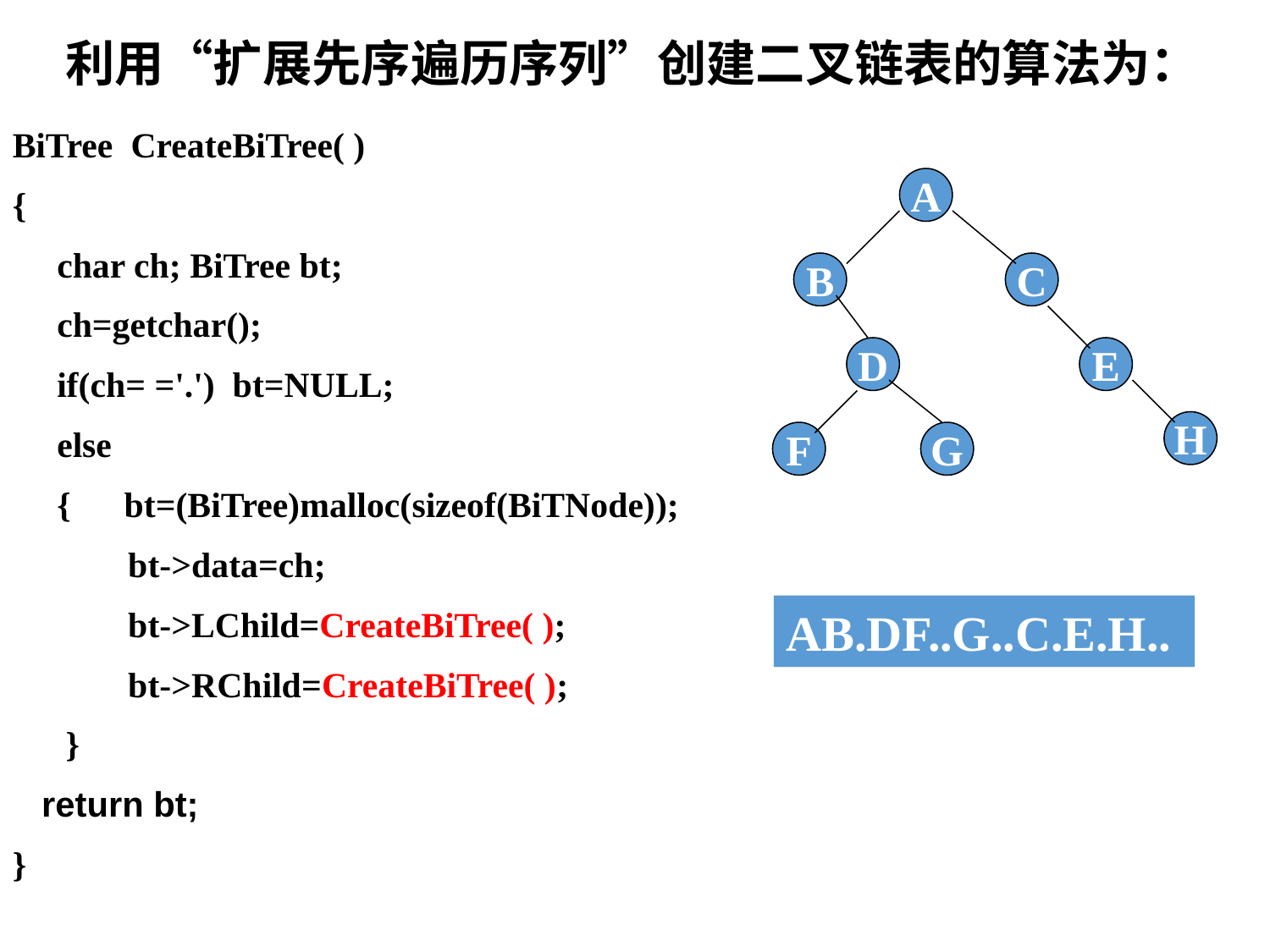

利用“扩展先序遍历序列”创建二叉链表的算法为：
BiTree  CreateBiTree( )
{
     char ch; BiTree bt;
     ch=getchar();
     if(ch= ='.')  bt=NULL;
     else
     {      bt=(BiTree)malloc(sizeof(BiTNode));
             bt->data=ch;
             bt->LChild=CreateBiTree( );
             bt->RChild=CreateBiTree( );
      }
   return bt;
}
A

B
C

D
E

H
F
G
AB.DF..G..C.E.H..